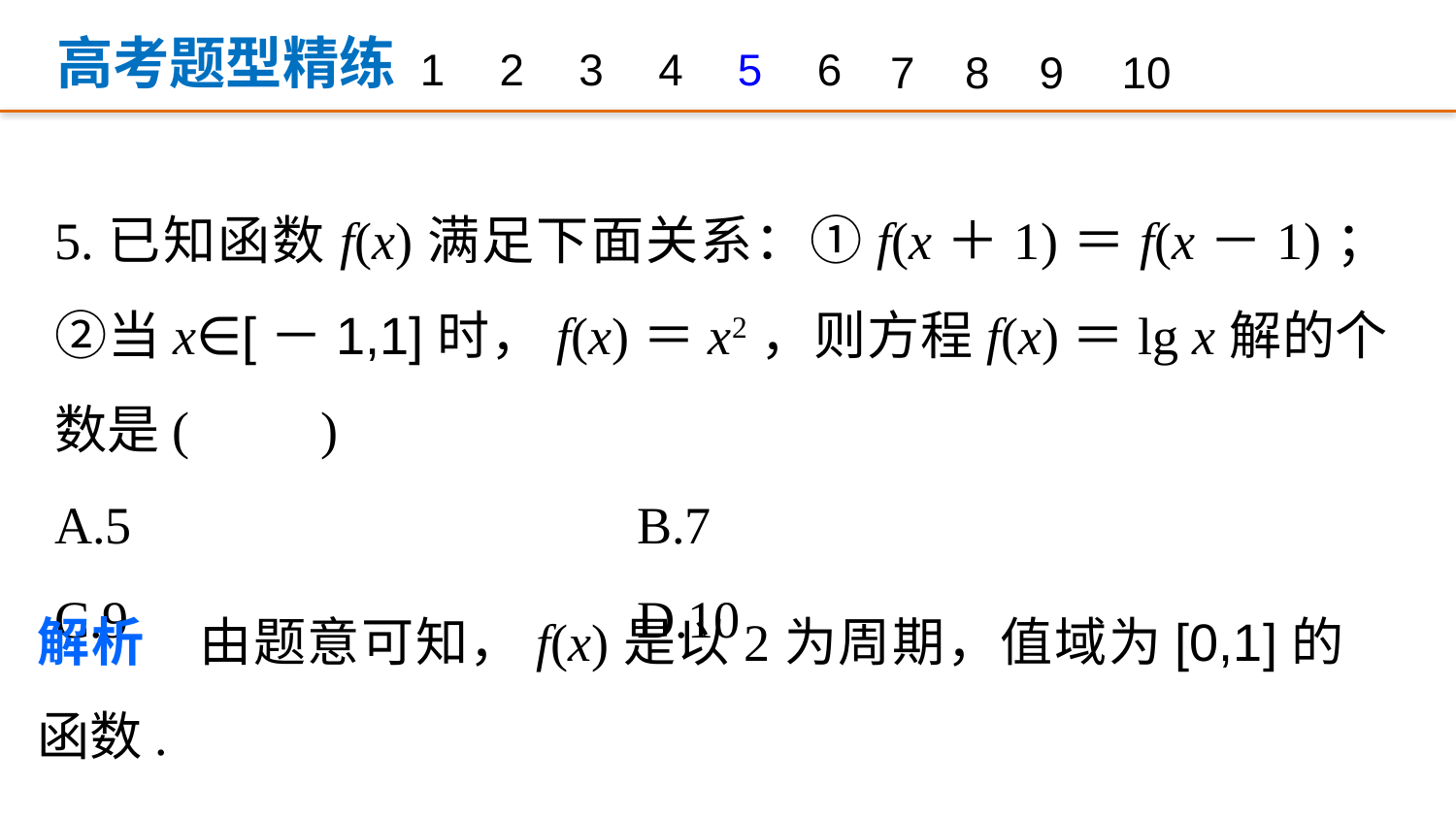

高考题型精练
1
2
3
4
5
6
7
8
9
10
5.已知函数f(x)满足下面关系：①f(x＋1)＝f(x－1)；②当x∈[－1,1]时，f(x)＝x2，则方程f(x)＝lg x解的个数是(　　)
A.5  			B.7
C.9  			D.10
解析　由题意可知，f(x)是以2为周期，值域为[0,1]的函数.